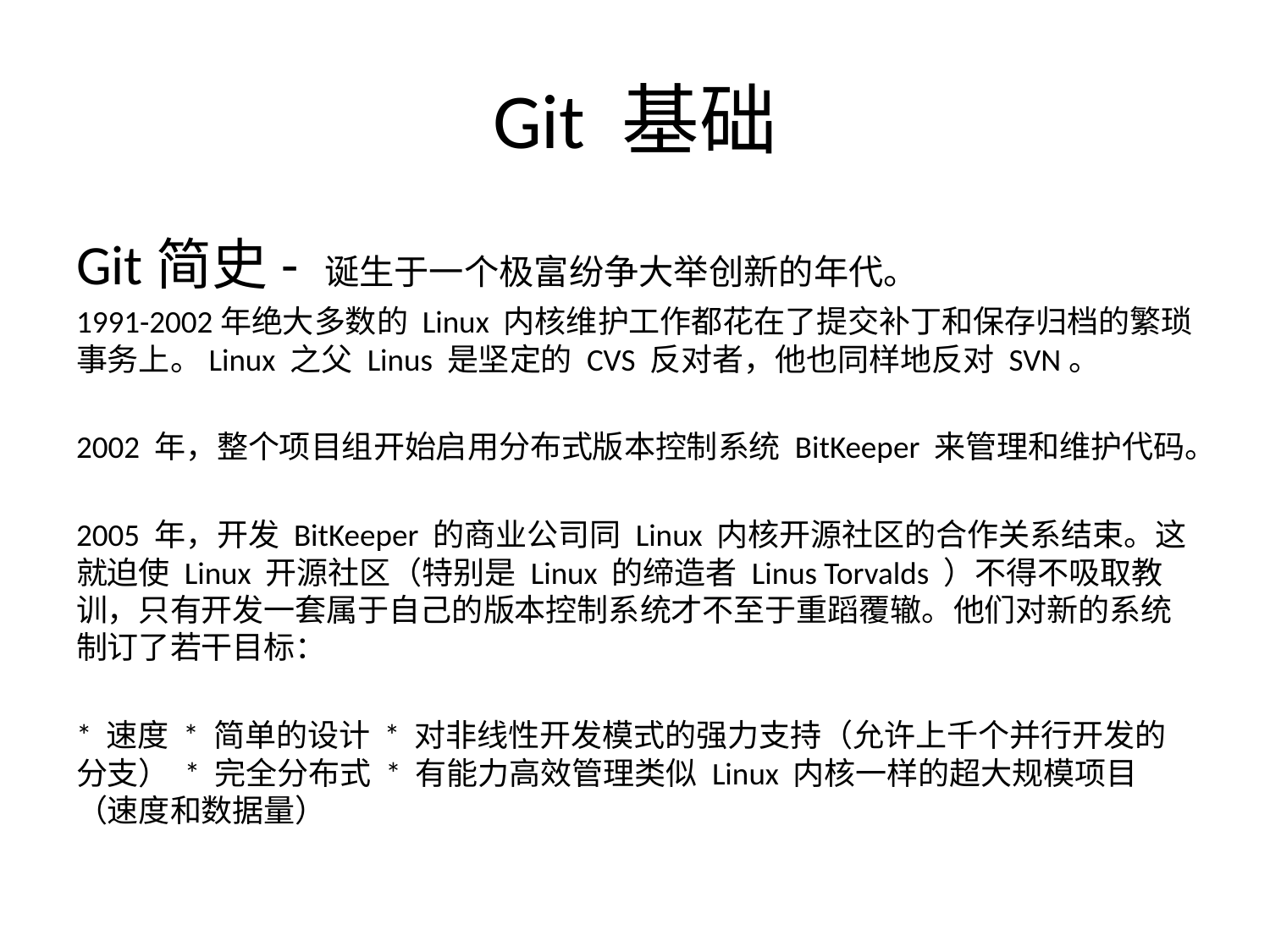

# Git 基础
Git简史- 诞生于一个极富纷争大举创新的年代。
1991-2002年绝大多数的 Linux 内核维护工作都花在了提交补丁和保存归档的繁琐事务上。Linux 之父 Linus 是坚定的 CVS 反对者，他也同样地反对 SVN。

2002 年，整个项目组开始启用分布式版本控制系统 BitKeeper 来管理和维护代码。

2005 年，开发 BitKeeper 的商业公司同 Linux 内核开源社区的合作关系结束。这就迫使 Linux 开源社区（特别是 Linux 的缔造者 Linus Torvalds ）不得不吸取教训，只有开发一套属于自己的版本控制系统才不至于重蹈覆辙。他们对新的系统制订了若干目标：

* 速度 * 简单的设计 * 对非线性开发模式的强力支持（允许上千个并行开发的分支） * 完全分布式 * 有能力高效管理类似 Linux 内核一样的超大规模项目（速度和数据量）